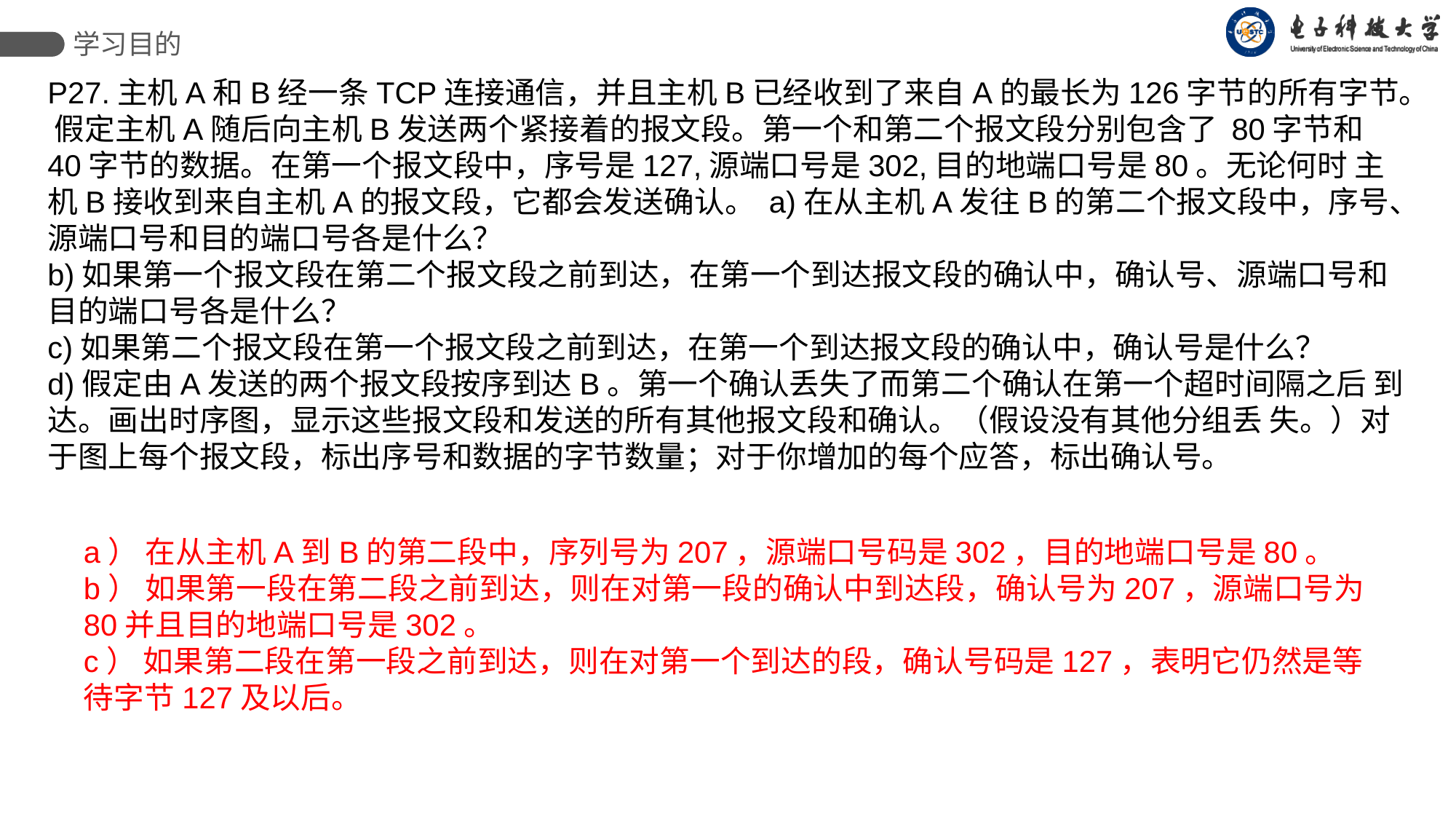

学习目的
P27.主机A和B经一条TCP连接通信，并且主机B已经收到了来自A的最长为126字节的所有字节。 假定主机A随后向主机B发送两个紧接着的报文段。第一个和第二个报文段分别包含了 80字节和 40字节的数据。在第一个报文段中，序号是127,源端口号是302,目的地端口号是80。无论何时 主机B接收到来自主机A的报文段，它都会发送确认。 a)在从主机A发往B的第二个报文段中，序号、源端口号和目的端口号各是什么？
b)如果第一个报文段在第二个报文段之前到达，在第一个到达报文段的确认中，确认号、源端口号和目的端口号各是什么？
c)如果第二个报文段在第一个报文段之前到达，在第一个到达报文段的确认中，确认号是什么？
d)假定由A发送的两个报文段按序到达B。第一个确认丢失了而第二个确认在第一个超时间隔之后 到达。画出时序图，显示这些报文段和发送的所有其他报文段和确认。（假设没有其他分组丢 失。）对于图上每个报文段，标出序号和数据的字节数量；对于你增加的每个应答，标出确认号。
a） 在从主机A到B的第二段中，序列号为207，源端口号码是302，目的地端口号是80。
b） 如果第一段在第二段之前到达，则在对第一段的确认中到达段，确认号为207，源端口号为80并且目的地端口号是302。
c） 如果第二段在第一段之前到达，则在对第一个到达的段，确认号码是127，表明它仍然是等待字节127及以后。